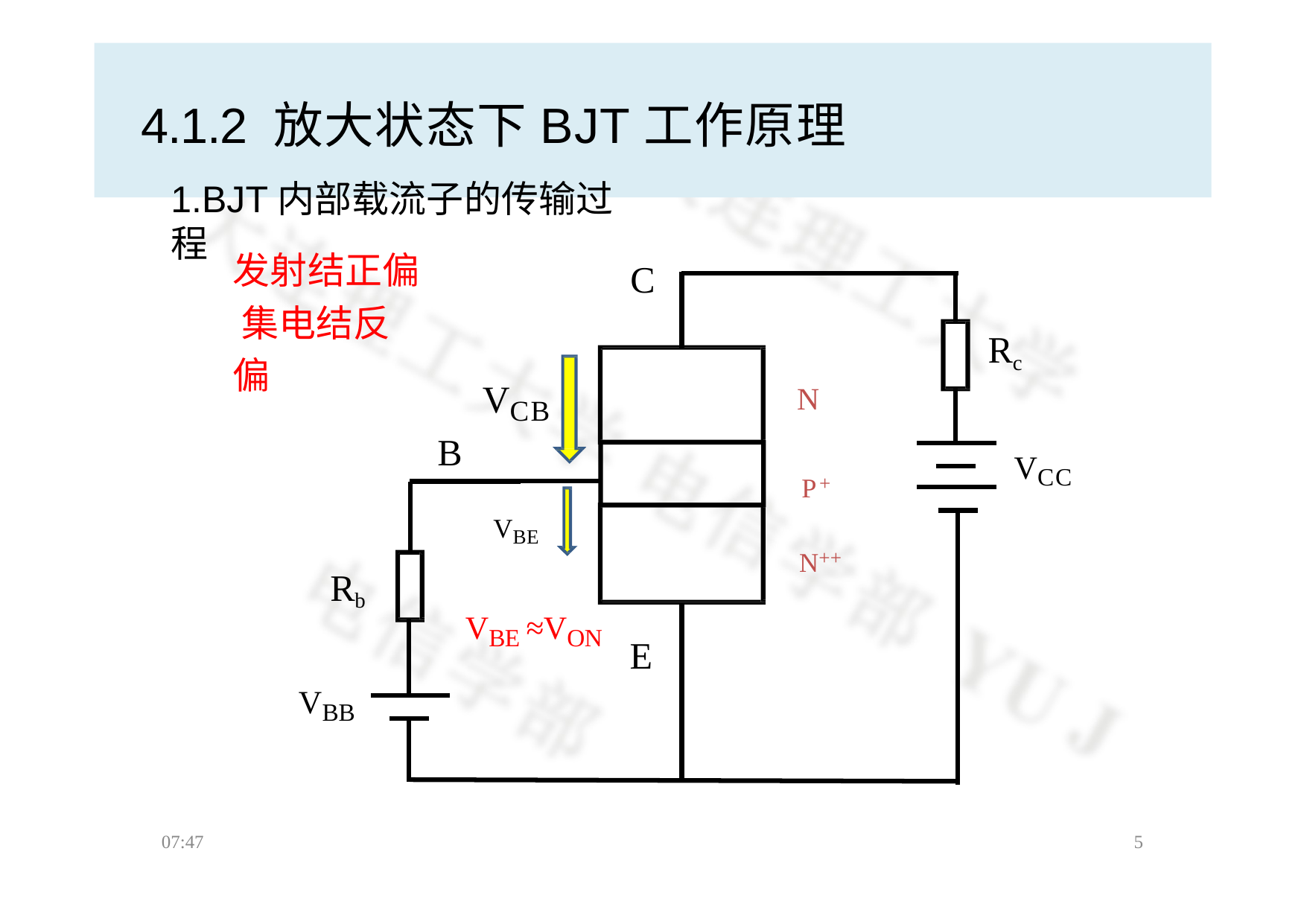

# 4.1.2 放大状态下BJT工作原理
1.BJT内部载流子的传输过程
发射结正偏  集电结反偏
C

Rc

N
VCB

B

P+
VCC

VBE
N++

Rb

VBE ≈VON

E

VBB

07:47
5